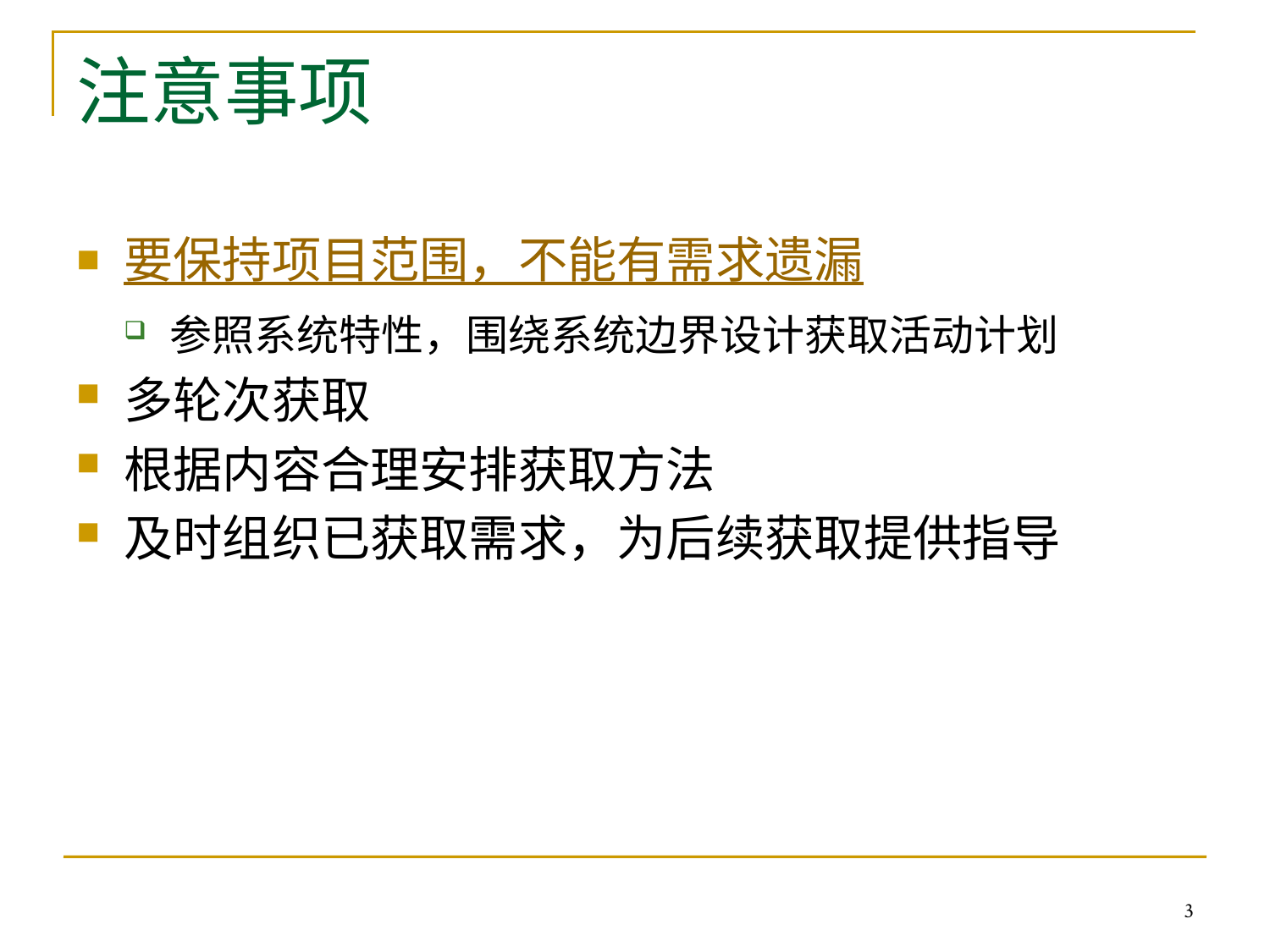

# 注意事项
要保持项目范围，不能有需求遗漏
参照系统特性，围绕系统边界设计获取活动计划
多轮次获取
根据内容合理安排获取方法
及时组织已获取需求，为后续获取提供指导

3